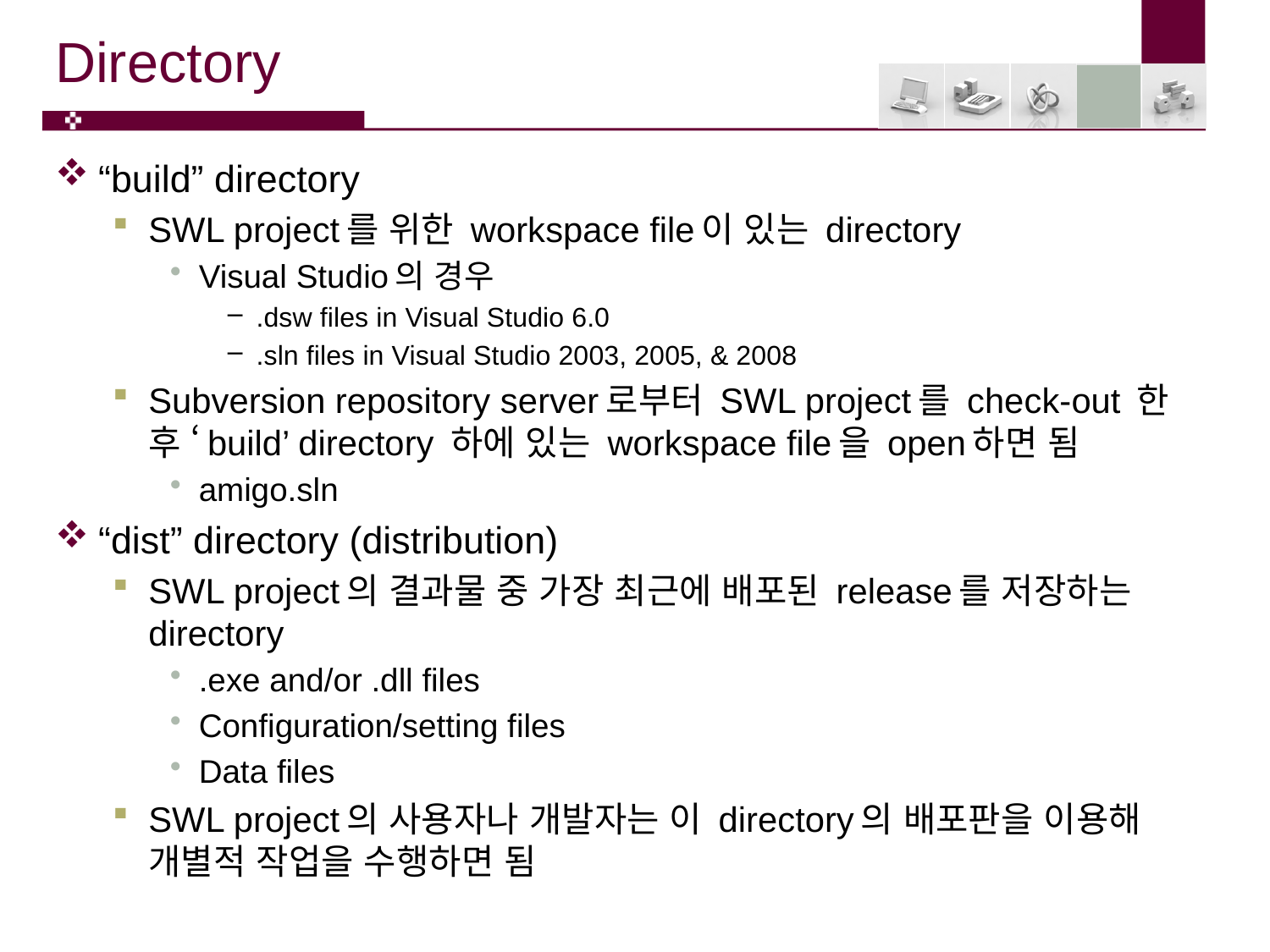

# Directory
“build” directory
SWL project를 위한 workspace file이 있는 directory
Visual Studio의 경우
.dsw files in Visual Studio 6.0
.sln files in Visual Studio 2003, 2005, & 2008
Subversion repository server로부터 SWL project를 check-out 한 후 ‘build’ directory 하에 있는 workspace file을 open하면 됨
amigo.sln
“dist” directory (distribution)
SWL project의 결과물 중 가장 최근에 배포된 release를 저장하는 directory
.exe and/or .dll files
Configuration/setting files
Data files
SWL project의 사용자나 개발자는 이 directory의 배포판을 이용해 개별적 작업을 수행하면 됨